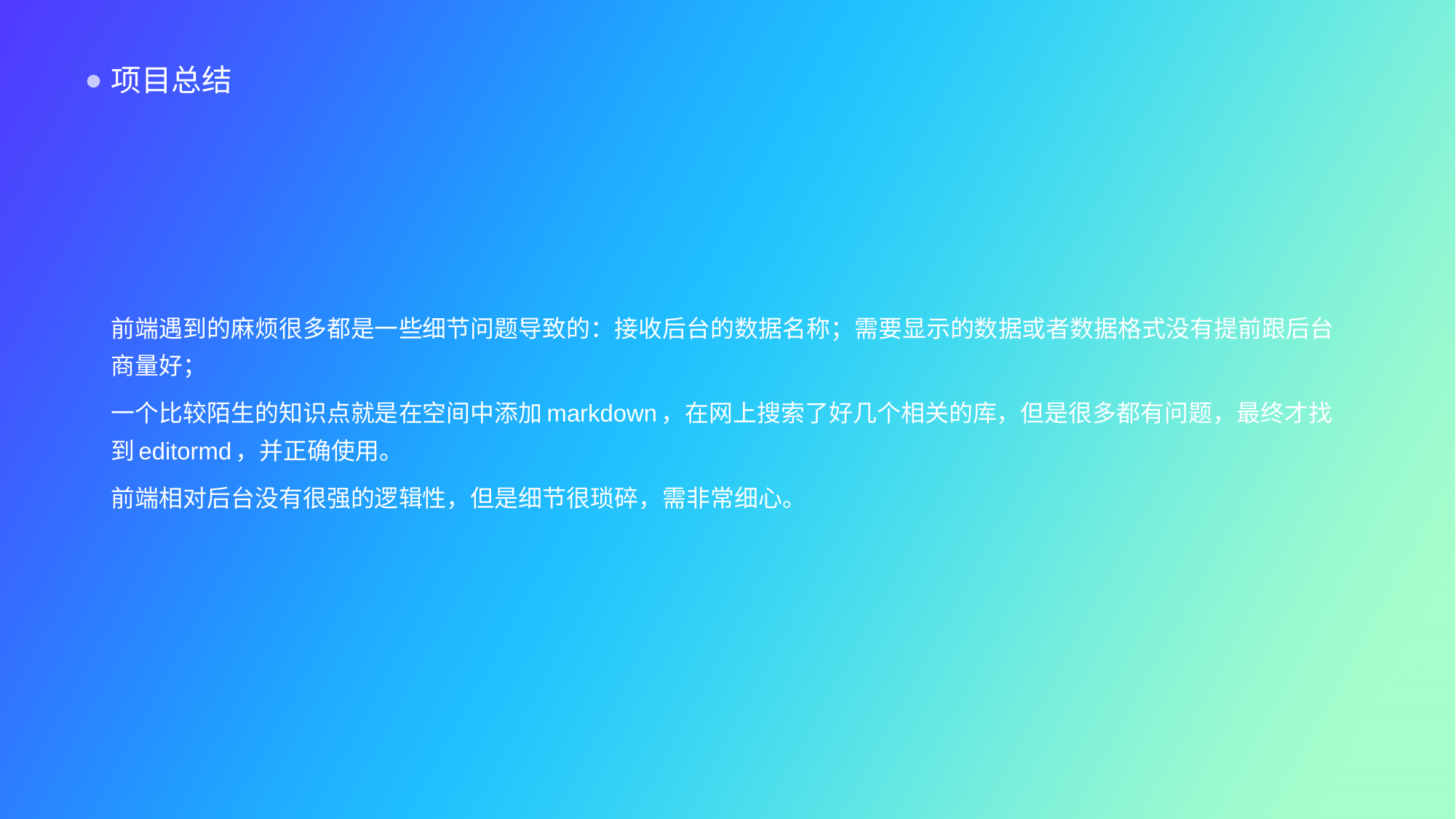

# 项目总结
前端遇到的麻烦很多都是一些细节问题导致的：接收后台的数据名称；需要显示的数据或者数据格式没有提前跟后台商量好；
一个比较陌生的知识点就是在空间中添加markdown，在网上搜索了好几个相关的库，但是很多都有问题，最终才找到editormd，并正确使用。
前端相对后台没有很强的逻辑性，但是细节很琐碎，需非常细心。